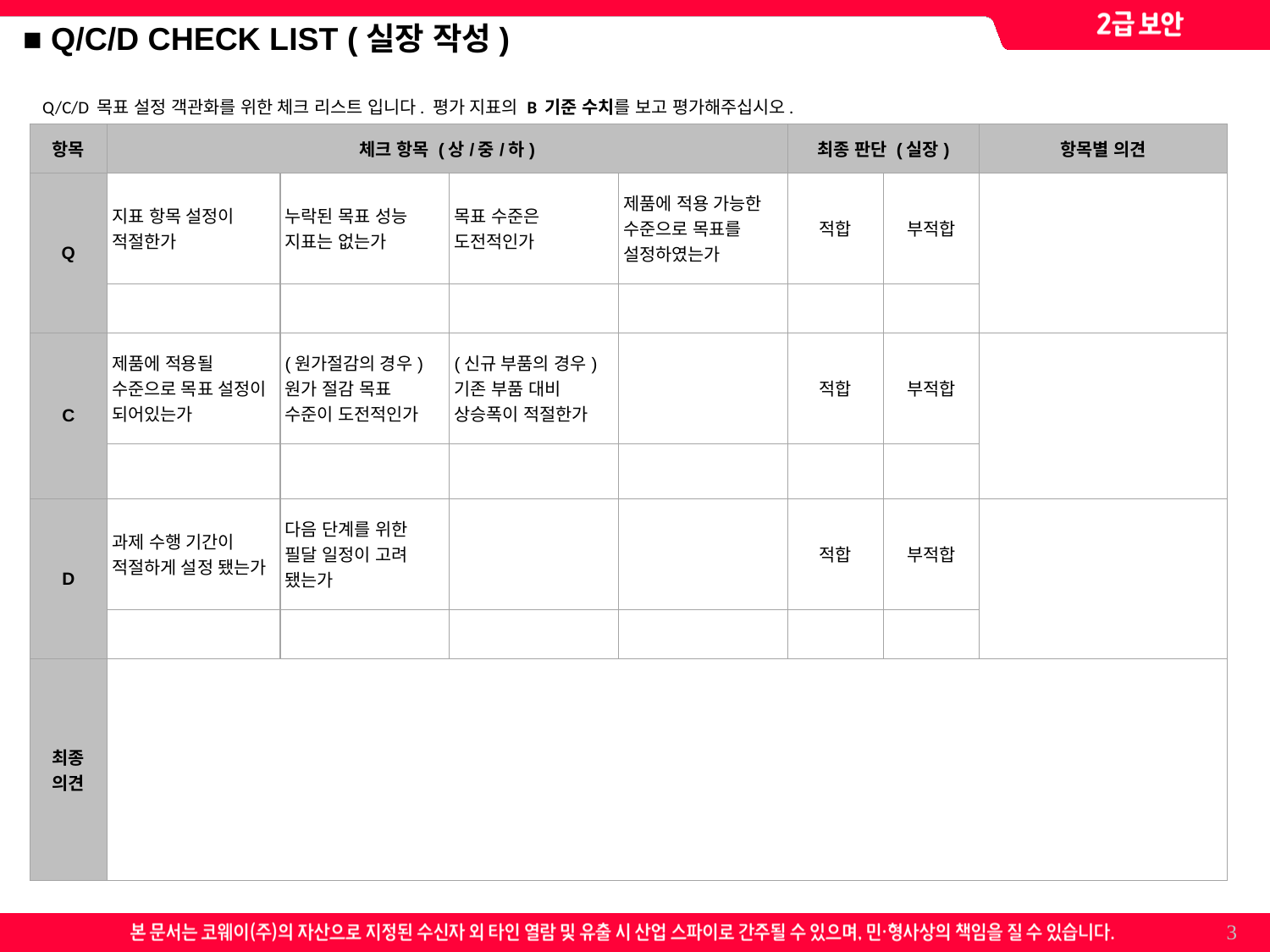

필수
■ Q/C/D CHECK LIST (실장 작성)
Q/C/D 목표 설정 객관화를 위한 체크 리스트 입니다. 평가 지표의 B 기준 수치를 보고 평가해주십시오.
| 항목 | 체크 항목 (상/중/하) |  |  |  | 최종 판단 (실장) |  | 항목별 의견 |
| --- | --- | --- | --- | --- | --- | --- | --- |
| Q | 지표 항목 설정이 적절한가 | 누락된 목표 성능 지표는 없는가 | 목표 수준은 도전적인가 | 제품에 적용 가능한 수준으로 목표를 설정하였는가 | 적합 | 부적합 |  |
|  |  |  |  |  |  |  |  |
| C | 제품에 적용될 수준으로 목표 설정이 되어있는가 | (원가절감의 경우) 원가 절감 목표 수준이 도전적인가 | (신규 부품의 경우) 기존 부품 대비 상승폭이 적절한가 |  | 적합 | 부적합 |  |
|  |  |  |  |  |  |  |  |
| D | 과제 수행 기간이 적절하게 설정 됐는가 | 다음 단계를 위한 필달 일정이 고려 됐는가 |  |  | 적합 | 부적합 |  |
|  |  |  |  |  |  |  |  |
| 최종 의견 |  |  |  |  |  |  |  |
3